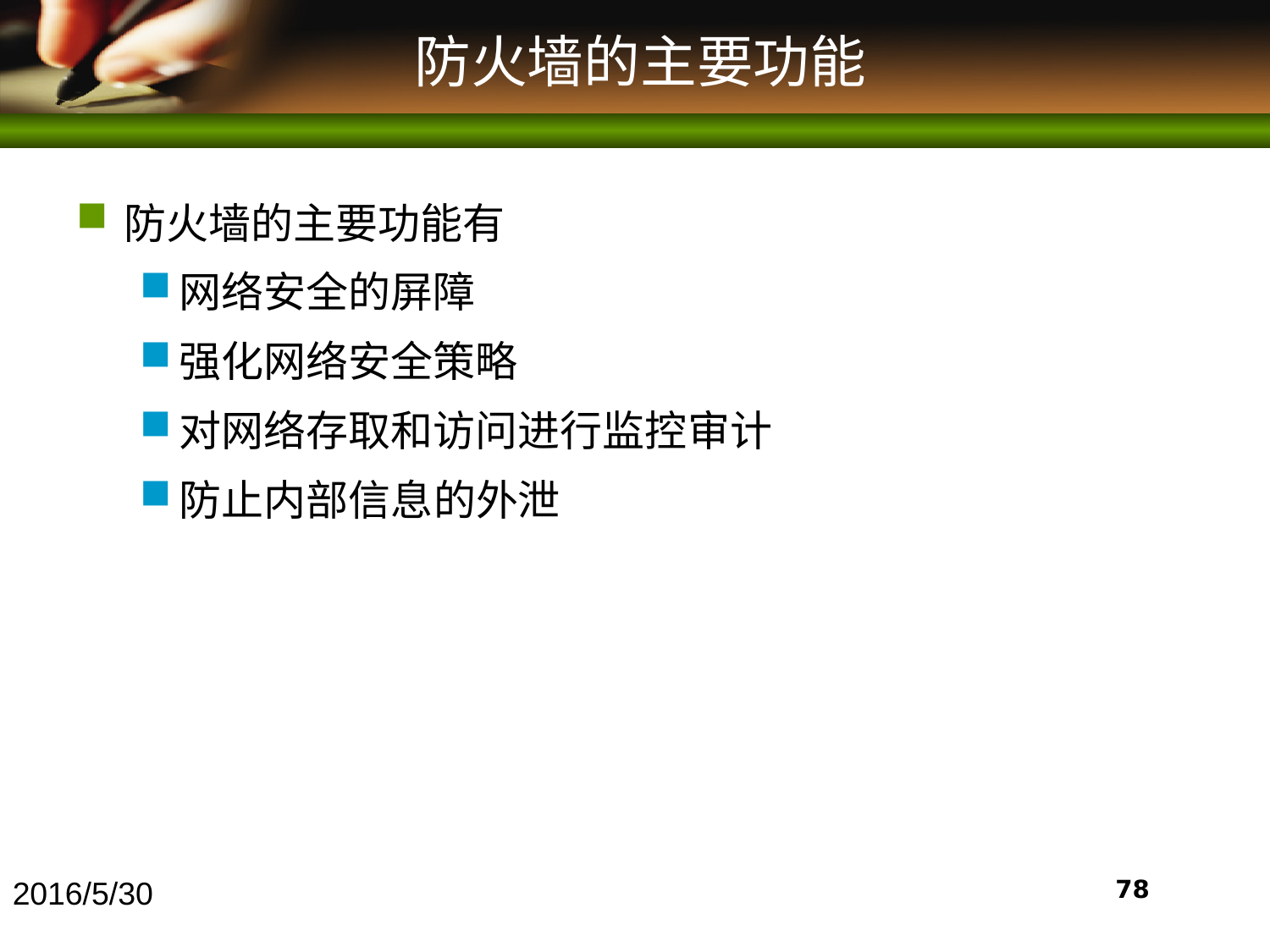

# 防火墙的主要功能
防火墙的主要功能有
网络安全的屏障
强化网络安全策略
对网络存取和访问进行监控审计
防止内部信息的外泄
2016/5/30

78